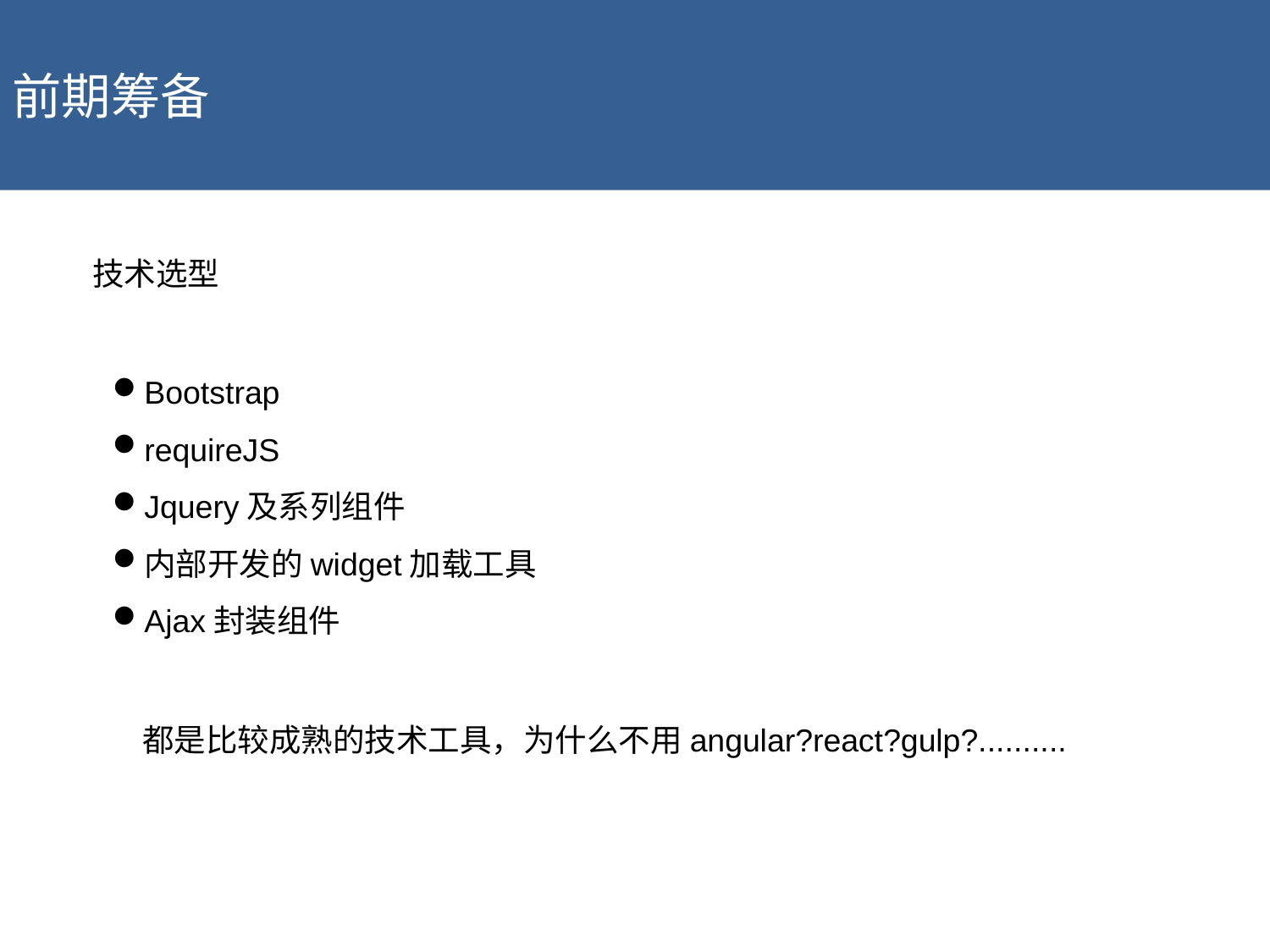

前期筹备

技术选型
点击添加文本
Bootstrap
requireJS
Jquery及系列组件
内部开发的widget加载工具
Ajax封装组件
点击添加文本
点击添加文本
都是比较成熟的技术工具，为什么不用angular?react?gulp?..........
点击添加文本